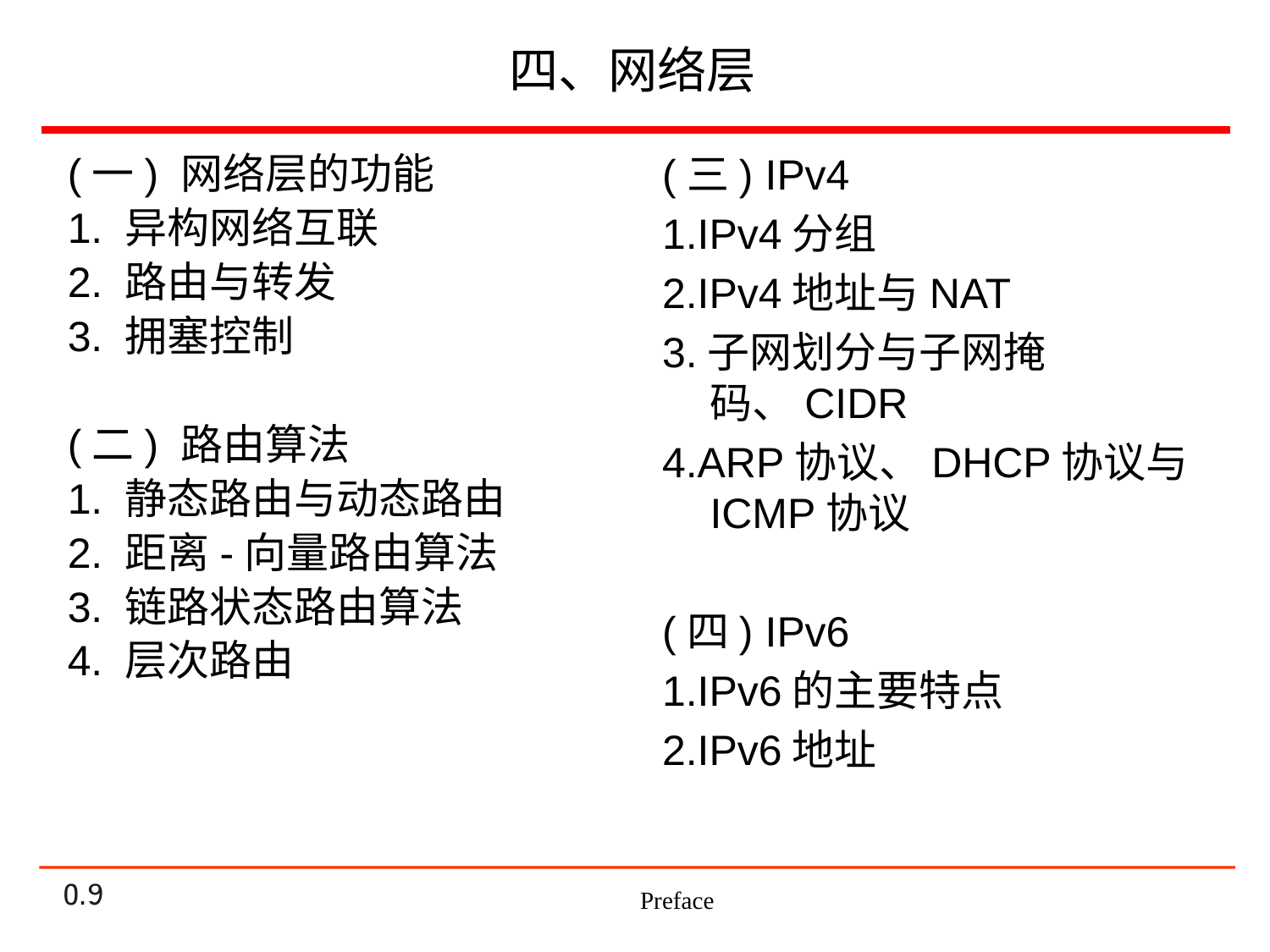

# 四、网络层
(三) IPv4
1.IPv4分组
2.IPv4地址与NAT
3.子网划分与子网掩码、CIDR
4.ARP协议、DHCP协议与ICMP协议

(四) IPv6
1.IPv6的主要特点
2.IPv6地址
(一) 网络层的功能
1. 异构网络互联
2. 路由与转发
3. 拥塞控制

(二) 路由算法
1. 静态路由与动态路由
2. 距离-向量路由算法
3. 链路状态路由算法
4. 层次路由
Preface